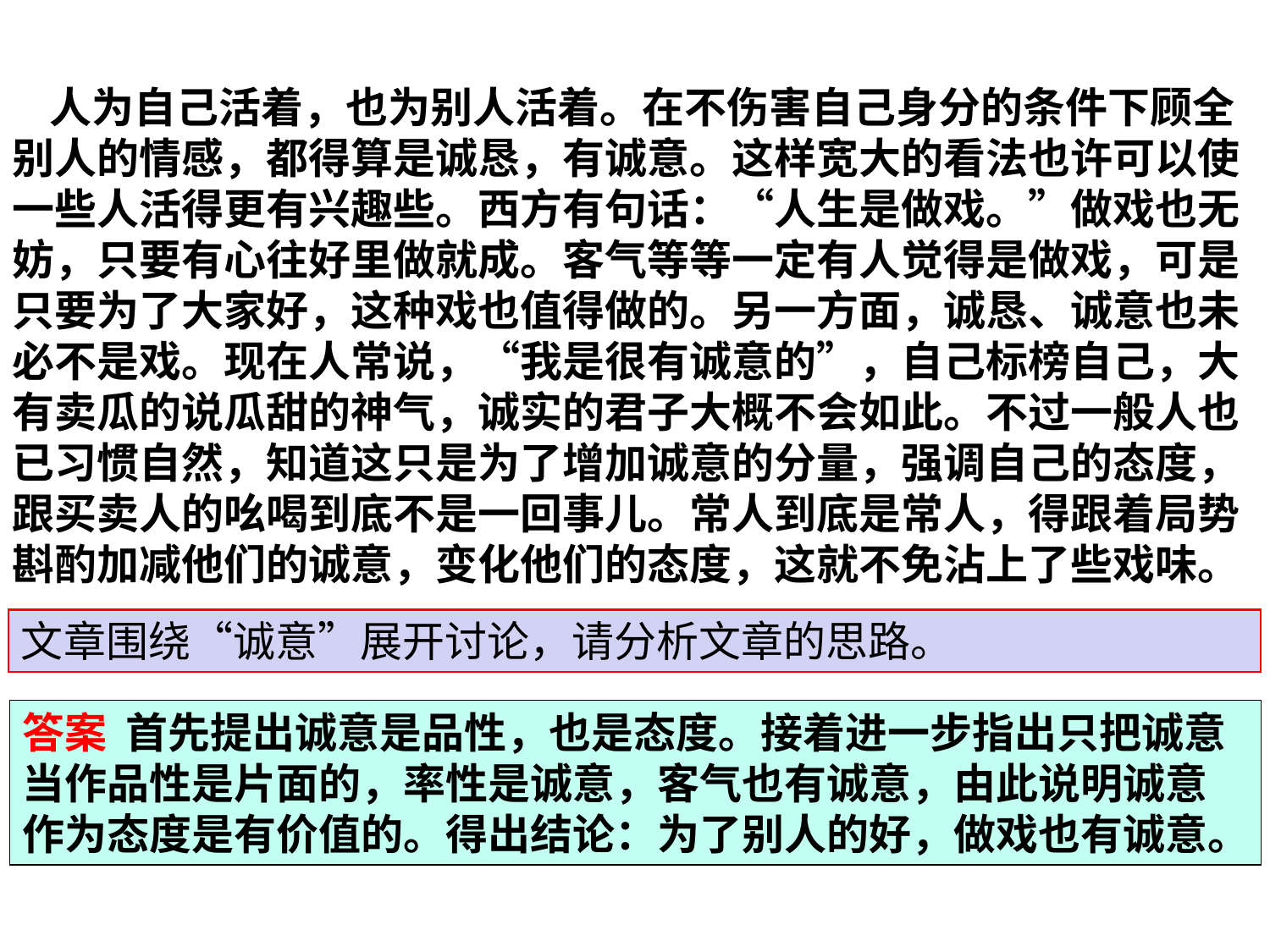

人为自己活着，也为别人活着。在不伤害自己身分的条件下顾全别人的情感，都得算是诚恳，有诚意。这样宽大的看法也许可以使一些人活得更有兴趣些。西方有句话：“人生是做戏。”做戏也无妨，只要有心往好里做就成。客气等等一定有人觉得是做戏，可是只要为了大家好，这种戏也值得做的。另一方面，诚恳、诚意也未必不是戏。现在人常说，“我是很有诚意的”，自己标榜自己，大有卖瓜的说瓜甜的神气，诚实的君子大概不会如此。不过一般人也已习惯自然，知道这只是为了增加诚意的分量，强调自己的态度，跟买卖人的吆喝到底不是一回事儿。常人到底是常人，得跟着局势斟酌加减他们的诚意，变化他们的态度，这就不免沾上了些戏味。
文章围绕“诚意”展开讨论，请分析文章的思路。
答案  首先提出诚意是品性，也是态度。接着进一步指出只把诚意当作品性是片面的，率性是诚意，客气也有诚意，由此说明诚意作为态度是有价值的。得出结论：为了别人的好，做戏也有诚意。